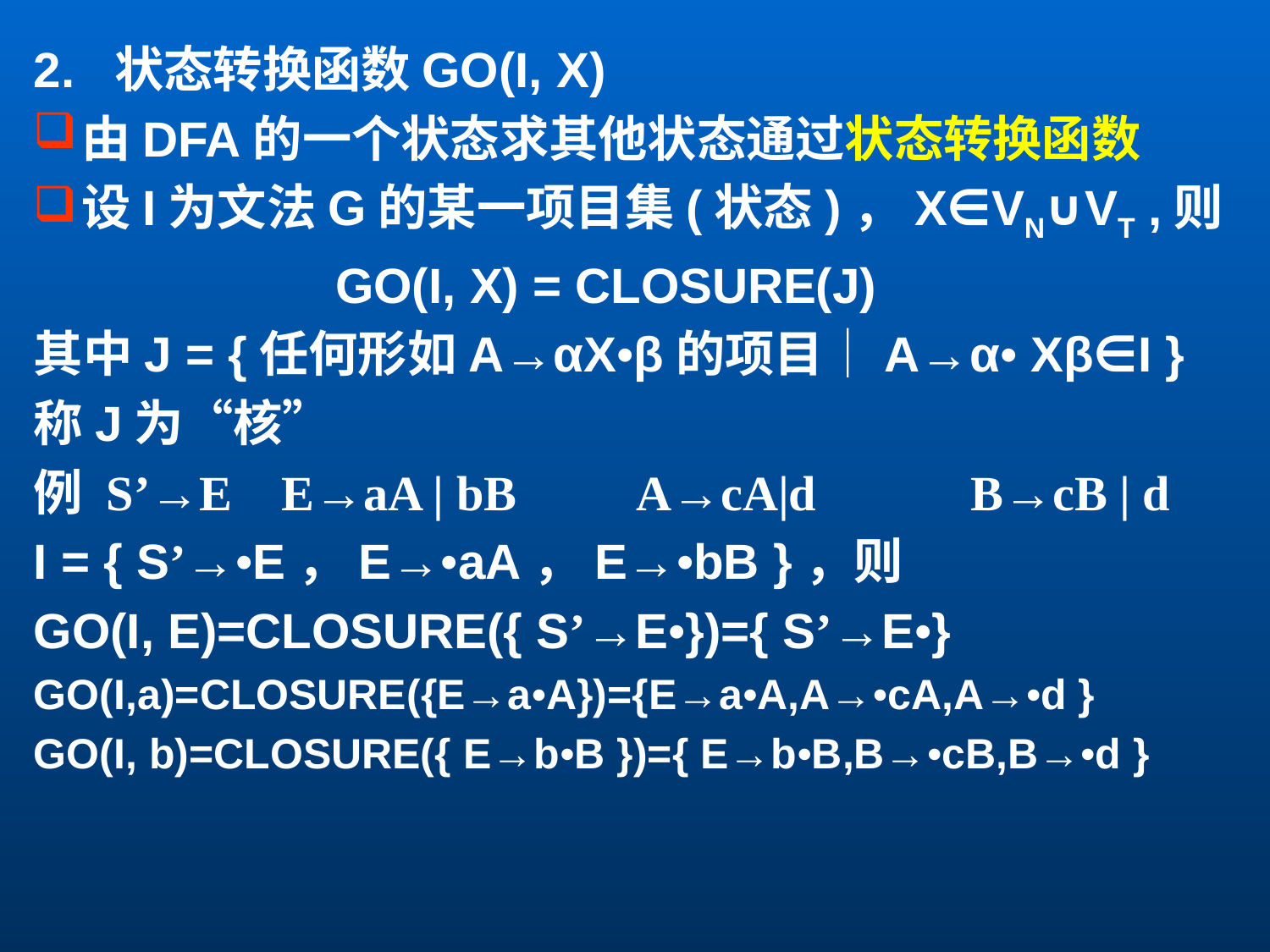

2.  状态转换函数GO(I, X)
由DFA的一个状态求其他状态通过状态转换函数
设I为文法G的某一项目集(状态)，X∈VN∪VT ,则
			GO(I, X) = CLOSURE(J)
其中J = {任何形如A→αX•β的项目│A→α• Xβ∈I }
称J为“核”
例 S’→E    E→aA | bB	    A→cA|d		B→cB | d
I = { S’→•E，E→•aA，E→•bB }，则
GO(I, E)=CLOSURE({ S’→E•})={ S’→E•}
GO(I,a)=CLOSURE({E→a•A})={E→a•A,A→•cA,A→•d }
GO(I, b)=CLOSURE({ E→b•B })={ E→b•B,B→•cB,B→•d }